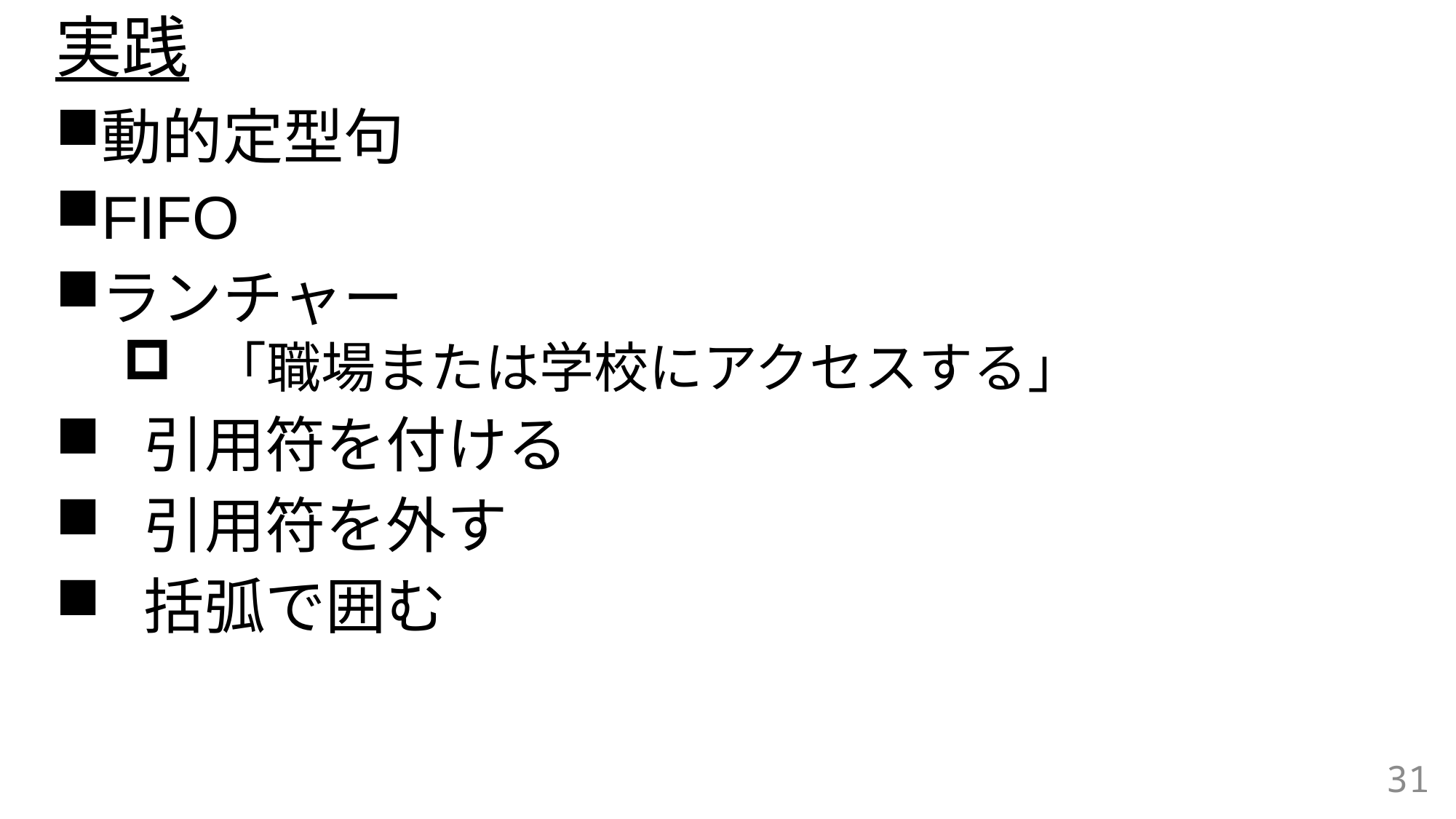

# 実践
動的定型句
FIFO
ランチャー
「職場または学校にアクセスする」
引用符を付ける
引用符を外す
括弧で囲む
31